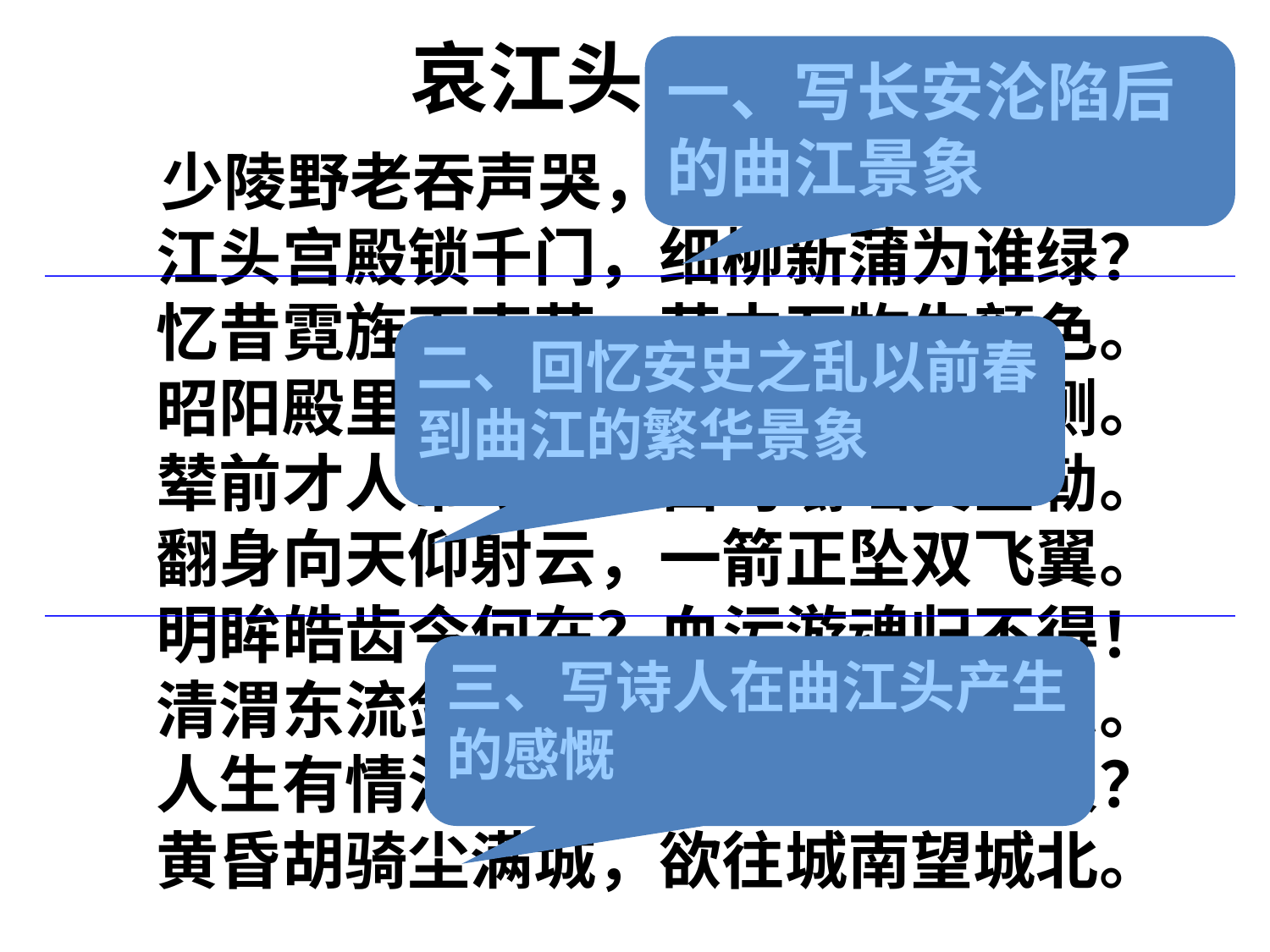

# 哀江头   杜 甫
一、写长安沦陷后的曲江景象
   少陵野老吞声哭，春日潜行曲江曲。
江头宫殿锁千门，细柳新蒲为谁绿？
忆昔霓旌下南苑，苑中万物生颜色。
昭阳殿里第一人，同辇随君侍君侧。
辇前才人带弓箭，白马嚼啮黄金勒。
翻身向天仰射云，一箭正坠双飞翼。
明眸皓齿今何在？血污游魂归不得！
清渭东流剑阁深，去住彼此无消息。
人生有情泪沾臆，江草江花岂终极？
黄昏胡骑尘满城，欲往城南望城北。

二、回忆安史之乱以前春到曲江的繁华景象

三、写诗人在曲江头产生的感慨